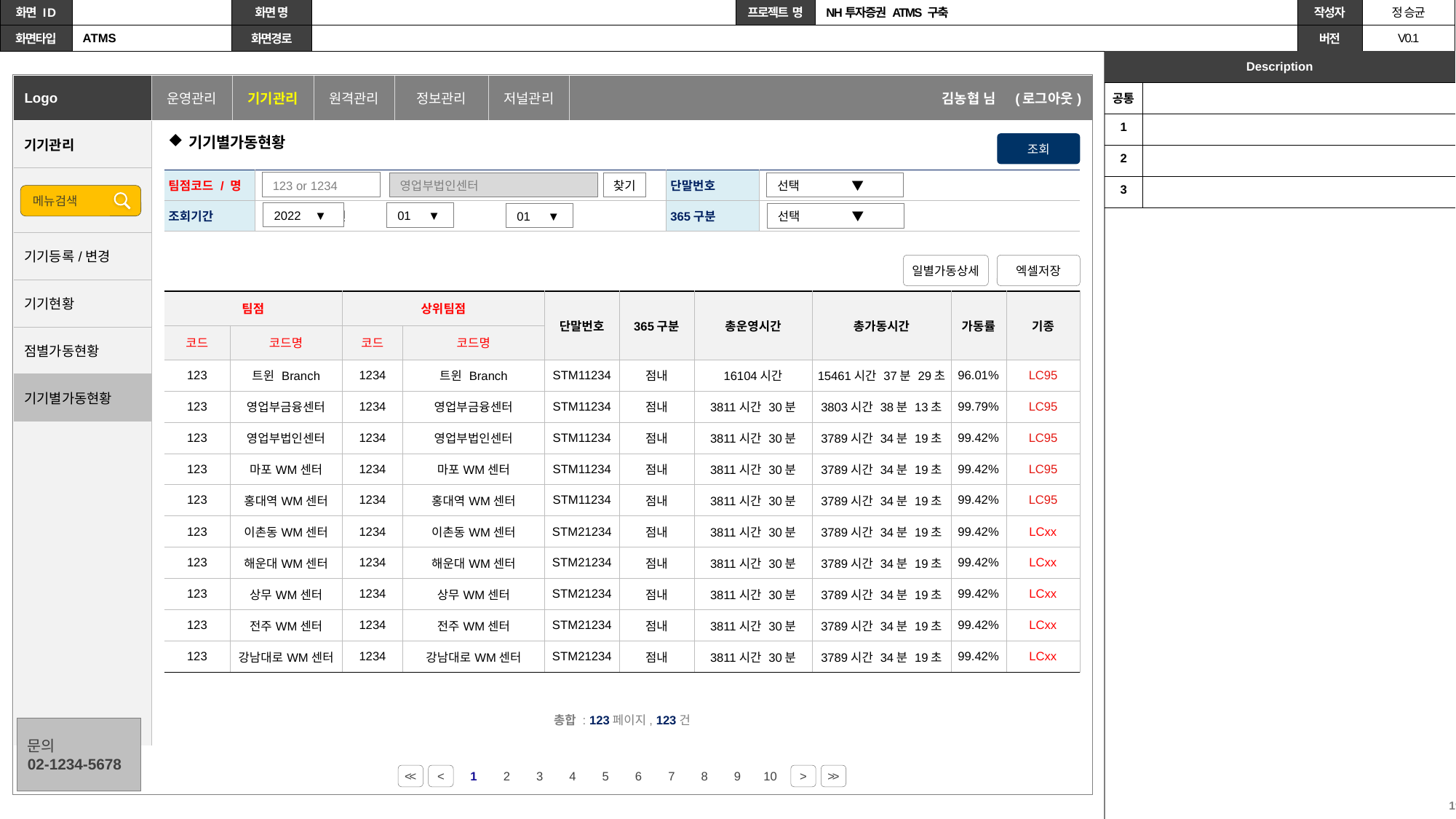

| Description |  |
| --- | --- |
| 공통 |  |
| 1 |  |
| 2 |  |
| 3 |  |
| Logo | 운영관리 | 기기관리 | 원격관리 | 정보관리 | 저널관리 |  | 김농협 님 (로그아웃) |
| --- | --- | --- | --- | --- | --- | --- | --- |
| 기기관리 |  |
| --- | --- |
|  |  |
|  |  |
| 기기등록/변경 |  |
| 기기현황 |  |
| 점별가동현황 |  |
| 기기별가동현황 |  |
|  |  |
기기별가동현황
조회
| 팀점코드 / 명 |  | 단말번호 |  |
| --- | --- | --- | --- |
| 조회기간 | 년 월 ~ 월 | 365구분 |  |
123 or 1234
선택               ▼
영업부법인센터
찾기
메뉴검색

2022    ▼
01     ▼
01     ▼
선택               ▼
일별가동상세
엑셀저장
| 팀점 |  | 상위팀점 |  | 단말번호 | 365구분 | 총운영시간 | 총가동시간 | 가동률 | 기종 |
| --- | --- | --- | --- | --- | --- | --- | --- | --- | --- |
| 코드 | 코드명 | 코드 | 코드명 |  |  |  |  |  |  |
| 123 | 트윈 Branch | 1234 | 트윈 Branch | STM11234 | 점내 | 16104시간 | 15461시간 37분 29초 | 96.01% | LC95 |
| 123 | 영업부금융센터 | 1234 | 영업부금융센터 | STM11234 | 점내 | 3811시간 30분 | 3803시간 38분 13초 | 99.79% | LC95 |
| 123 | 영업부법인센터 | 1234 | 영업부법인센터 | STM11234 | 점내 | 3811시간 30분 | 3789시간 34분 19초 | 99.42% | LC95 |
| 123 | 마포WM센터 | 1234 | 마포WM센터 | STM11234 | 점내 | 3811시간 30분 | 3789시간 34분 19초 | 99.42% | LC95 |
| 123 | 홍대역WM센터 | 1234 | 홍대역WM센터 | STM11234 | 점내 | 3811시간 30분 | 3789시간 34분 19초 | 99.42% | LC95 |
| 123 | 이촌동WM센터 | 1234 | 이촌동WM센터 | STM21234 | 점내 | 3811시간 30분 | 3789시간 34분 19초 | 99.42% | LCxx |
| 123 | 해운대WM센터 | 1234 | 해운대WM센터 | STM21234 | 점내 | 3811시간 30분 | 3789시간 34분 19초 | 99.42% | LCxx |
| 123 | 상무WM센터 | 1234 | 상무WM센터 | STM21234 | 점내 | 3811시간 30분 | 3789시간 34분 19초 | 99.42% | LCxx |
| 123 | 전주WM센터 | 1234 | 전주WM센터 | STM21234 | 점내 | 3811시간 30분 | 3789시간 34분 19초 | 99.42% | LCxx |
| 123 | 강남대로WM센터 | 1234 | 강남대로WM센터 | STM21234 | 점내 | 3811시간 30분 | 3789시간 34분 19초 | 99.42% | LCxx |
총합 : 123페이지, 123건
문의
02-1234-5678
<<
<
1
2
3
4
5
6
7
8
9
10
>
>>